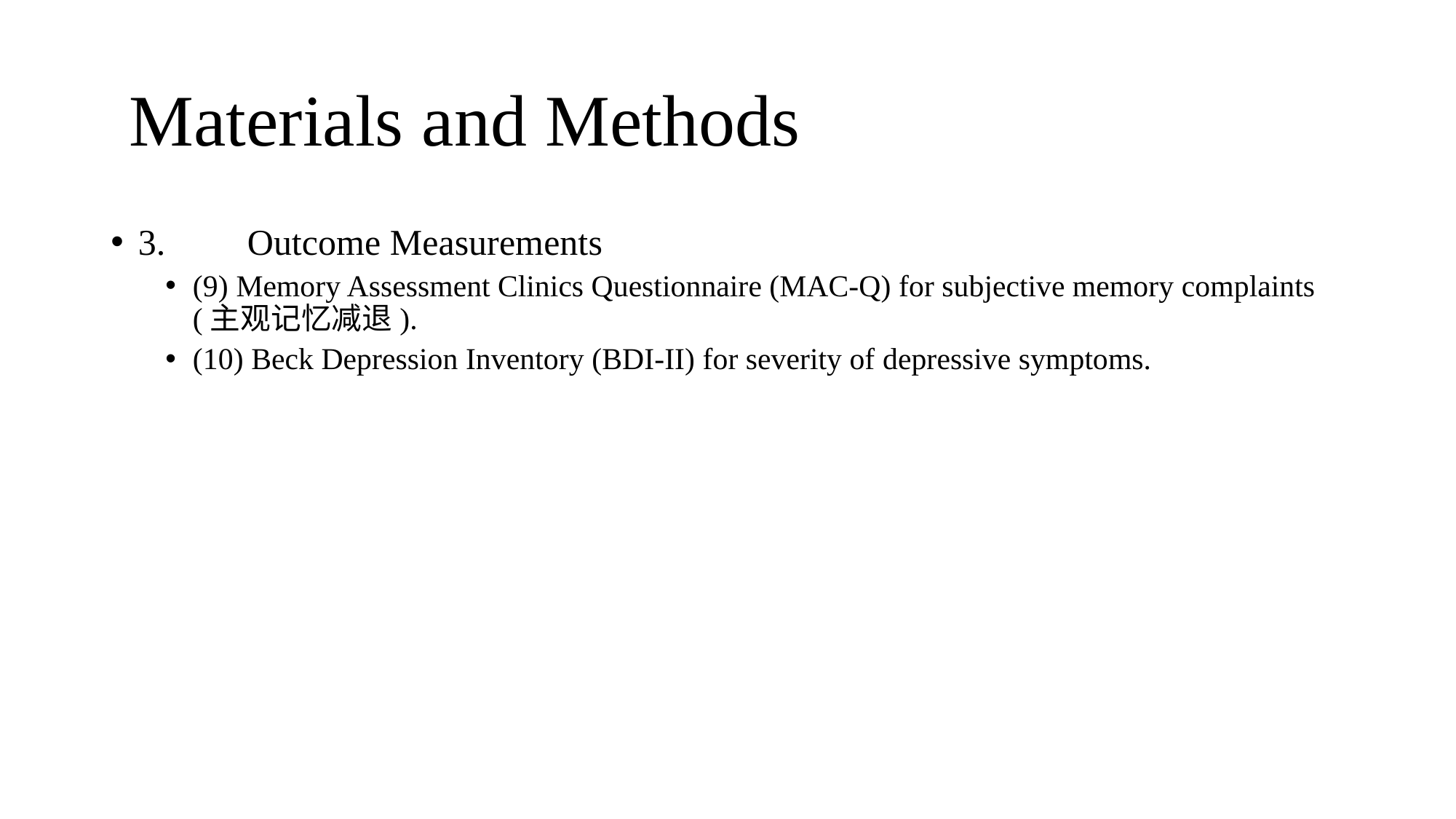

# Materials and Methods
3.	Outcome Measurements
(9) Memory Assessment Clinics Questionnaire (MAC-Q) for subjective memory complaints (主观记忆减退).
(10) Beck Depression Inventory (BDI-II) for severity of depressive symptoms.